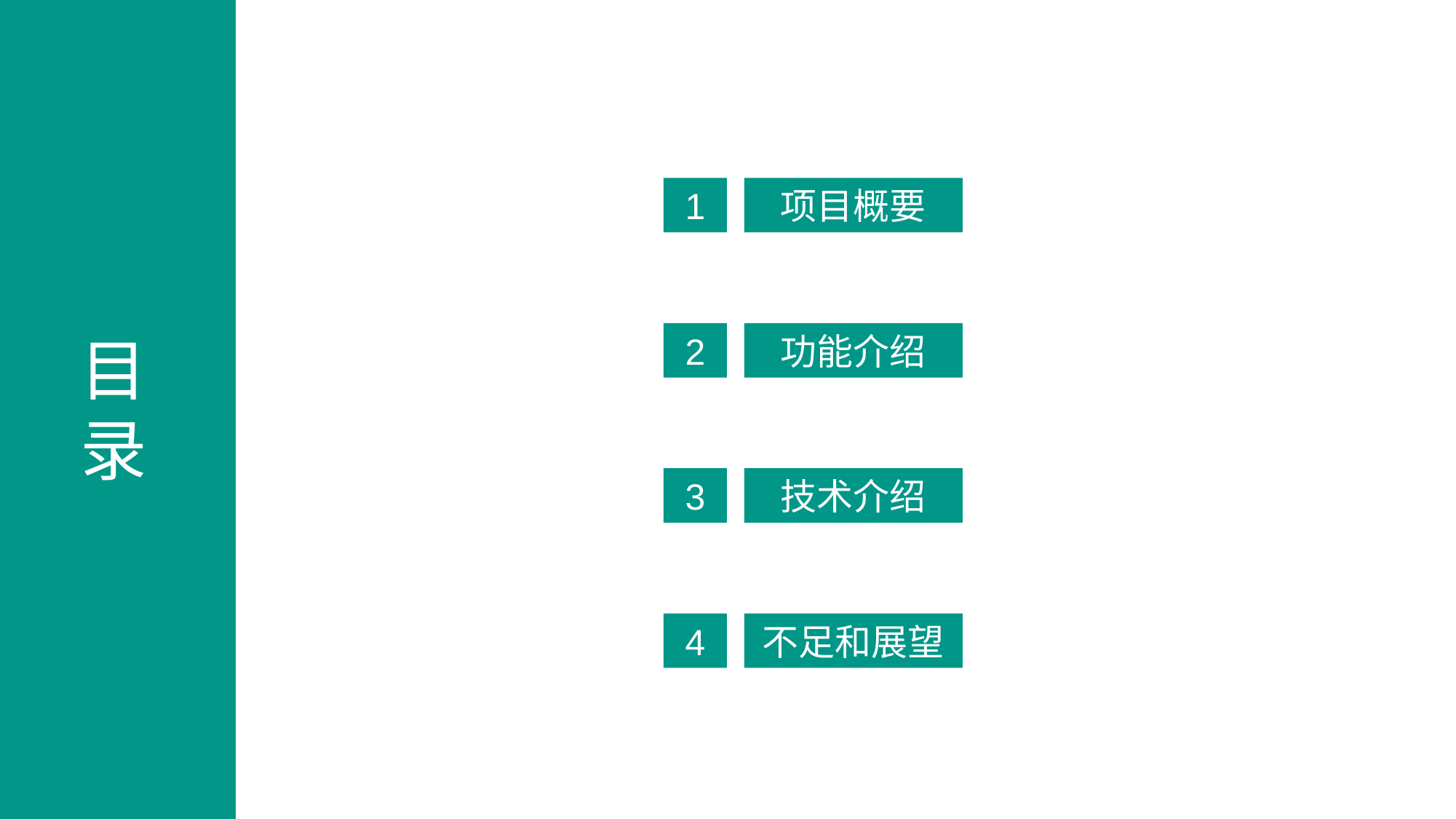

1
项目概要
目录
2
功能介绍
3
技术介绍
4
不足和展望